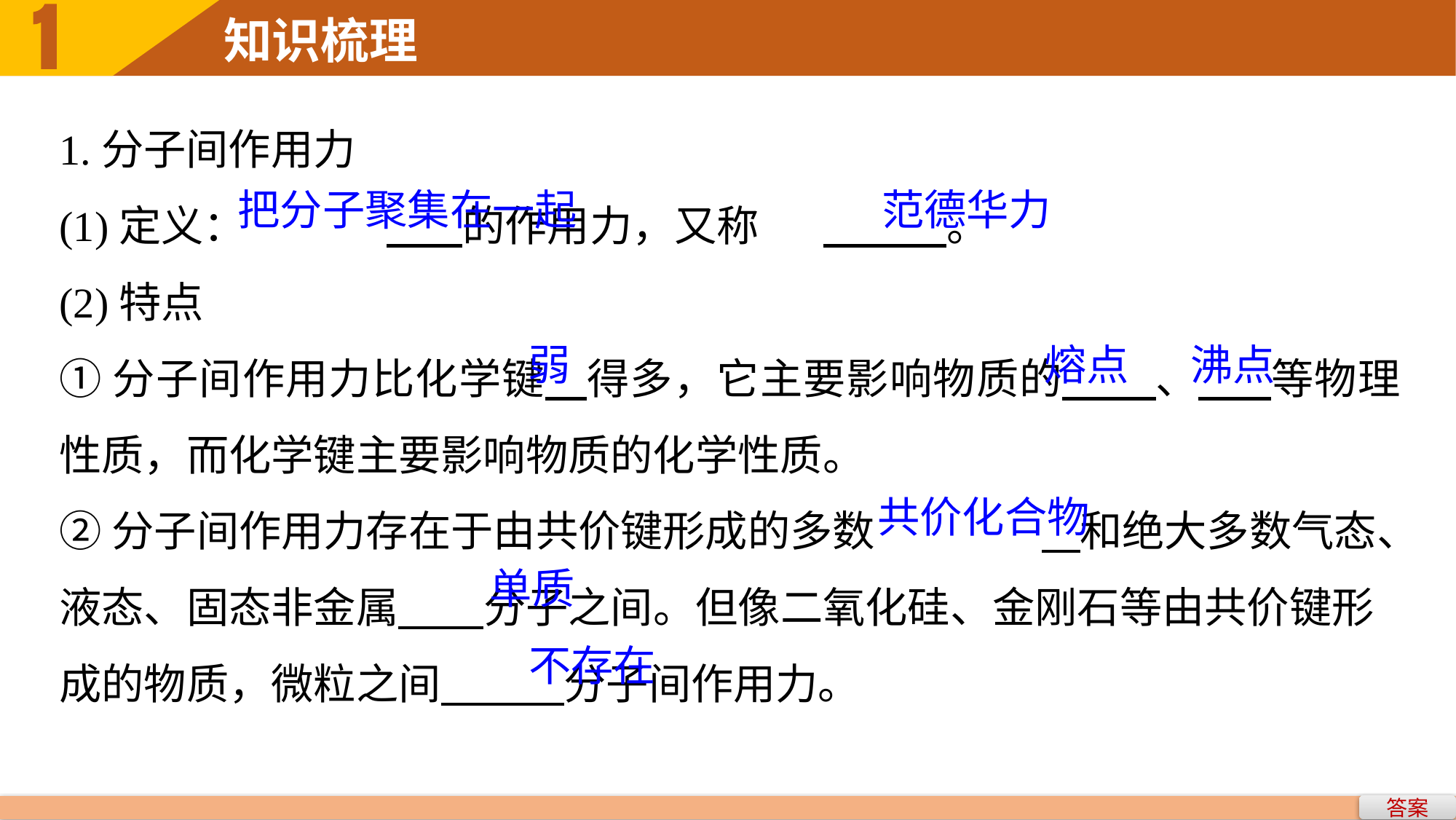

1.分子间作用力
(1)定义：		        的作用力，又称	             。
(2)特点
①分子间作用力比化学键    得多，它主要影响物质的         、       等物理性质，而化学键主要影响物质的化学性质。
②分子间作用力存在于由共价键形成的多数		    和绝大多数气态、液态、固态非金属         分子之间。但像二氧化硅、金刚石等由共价键形成的物质，微粒之间             分子间作用力。
把分子聚集在一起
范德华力
弱
熔点
沸点
共价化合物
单质
不存在
答案